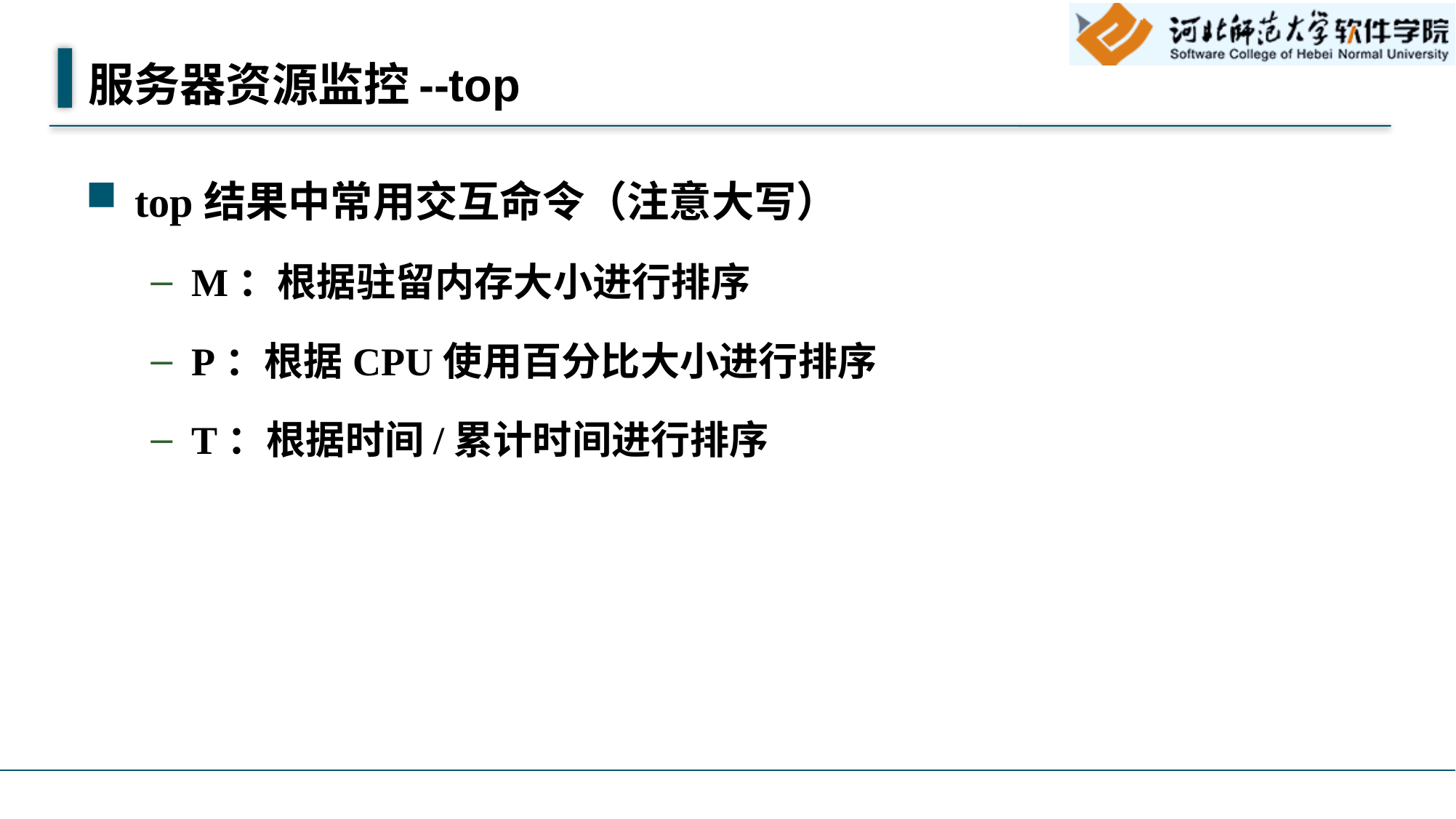

# 服务器资源监控--top
top结果中常用交互命令（注意大写）
M：根据驻留内存大小进行排序
P：根据CPU使用百分比大小进行排序
T：根据时间/累计时间进行排序